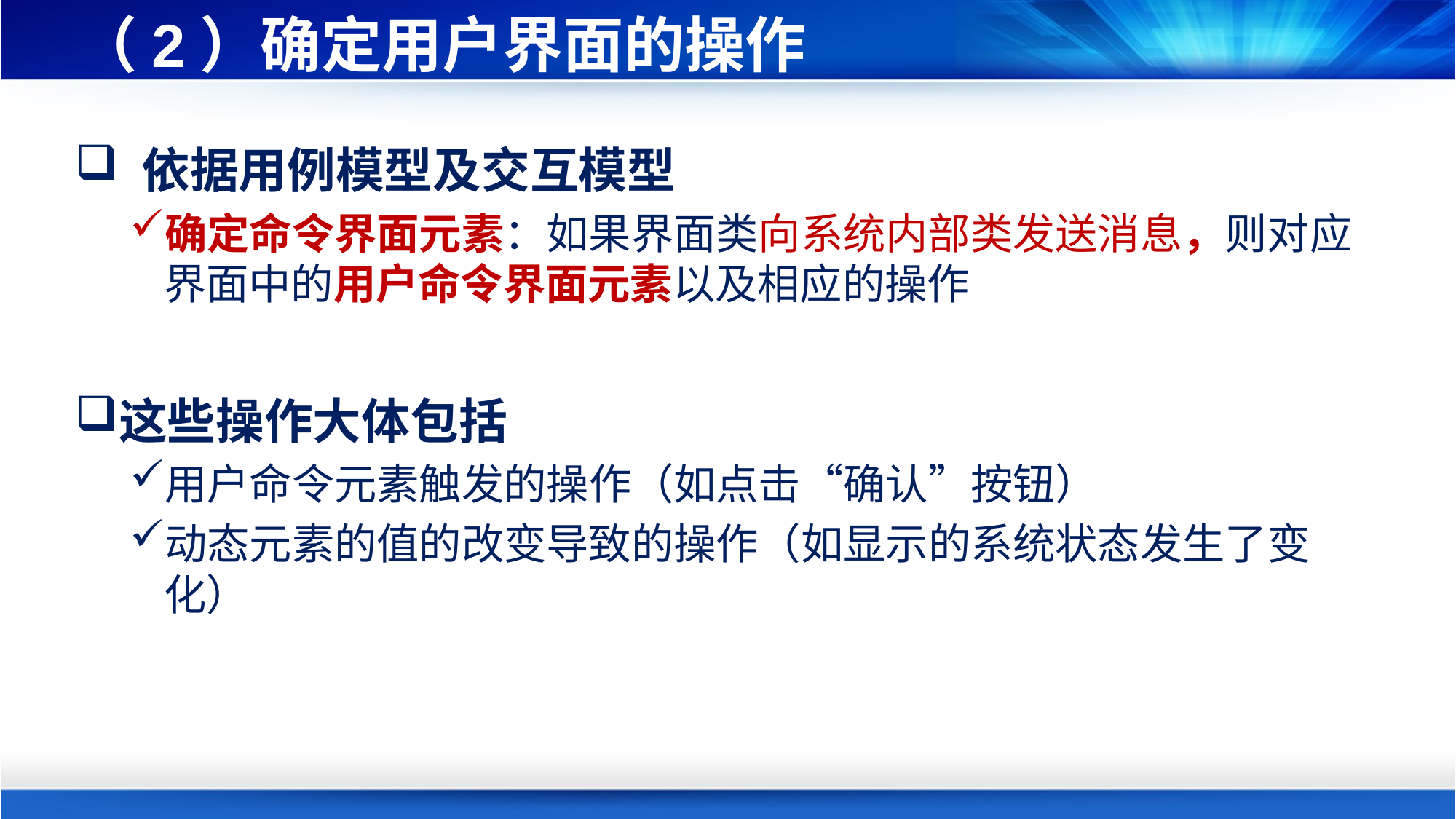

# （2）确定用户界面的操作
 依据用例模型及交互模型
确定命令界面元素：如果界面类向系统内部类发送消息，则对应界面中的用户命令界面元素以及相应的操作

这些操作大体包括
用户命令元素触发的操作（如点击“确认”按钮）
动态元素的值的改变导致的操作（如显示的系统状态发生了变化）